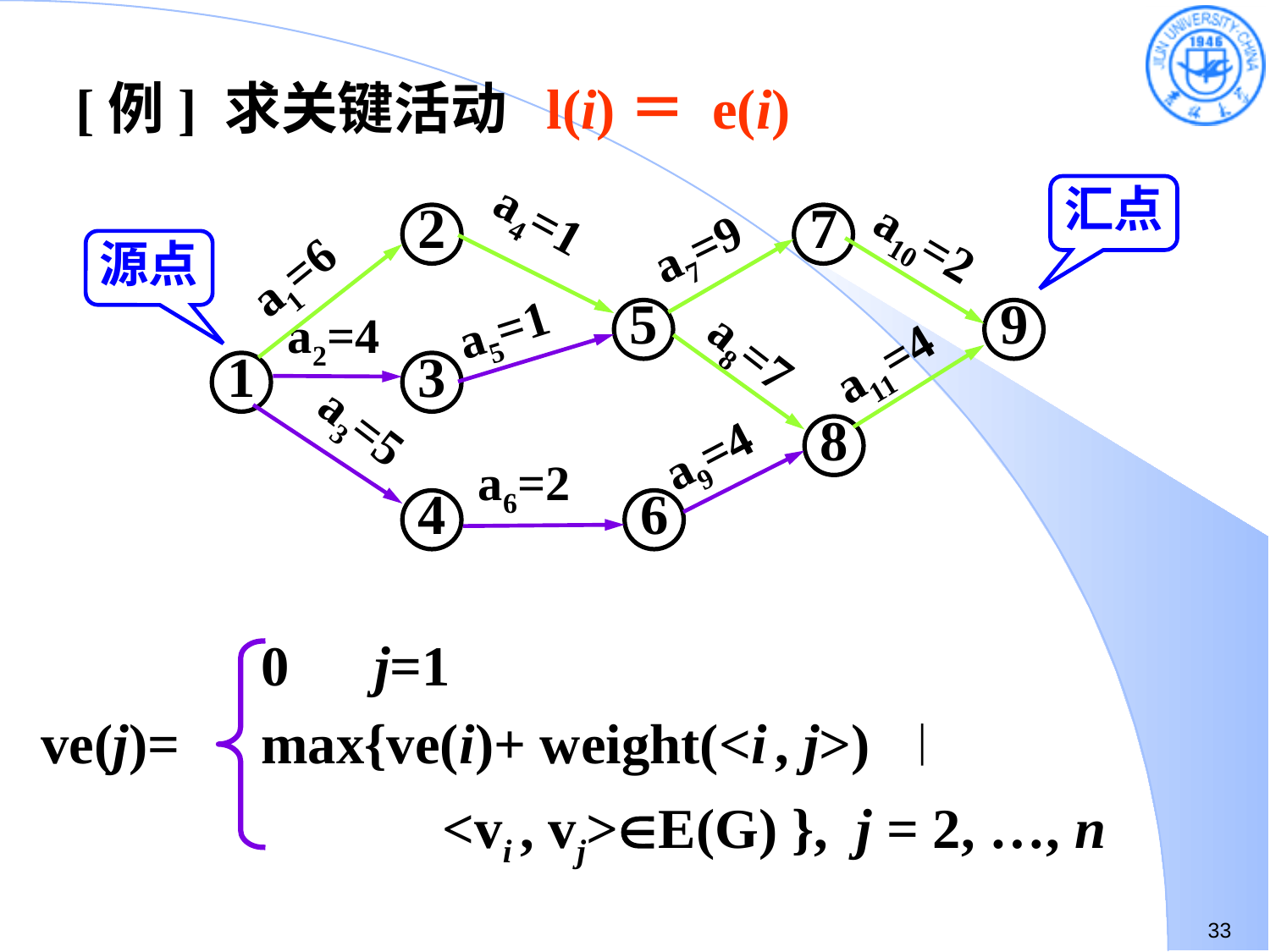

[例] 求关键活动  l(i)＝ e(i)
汇点

2

7

a7=9
a4=1
a10=2
源点

a1=6

5

9

a5=1
a2=4
a11=4
1

3

a8=7

8

a9=4

a3=5
a6=2

4

6

0      j=1
max{ve(i)+ weight(<i , j>) ︱
             <vi , vj>∈E(G) },  j = 2, …, n

ve(j)=